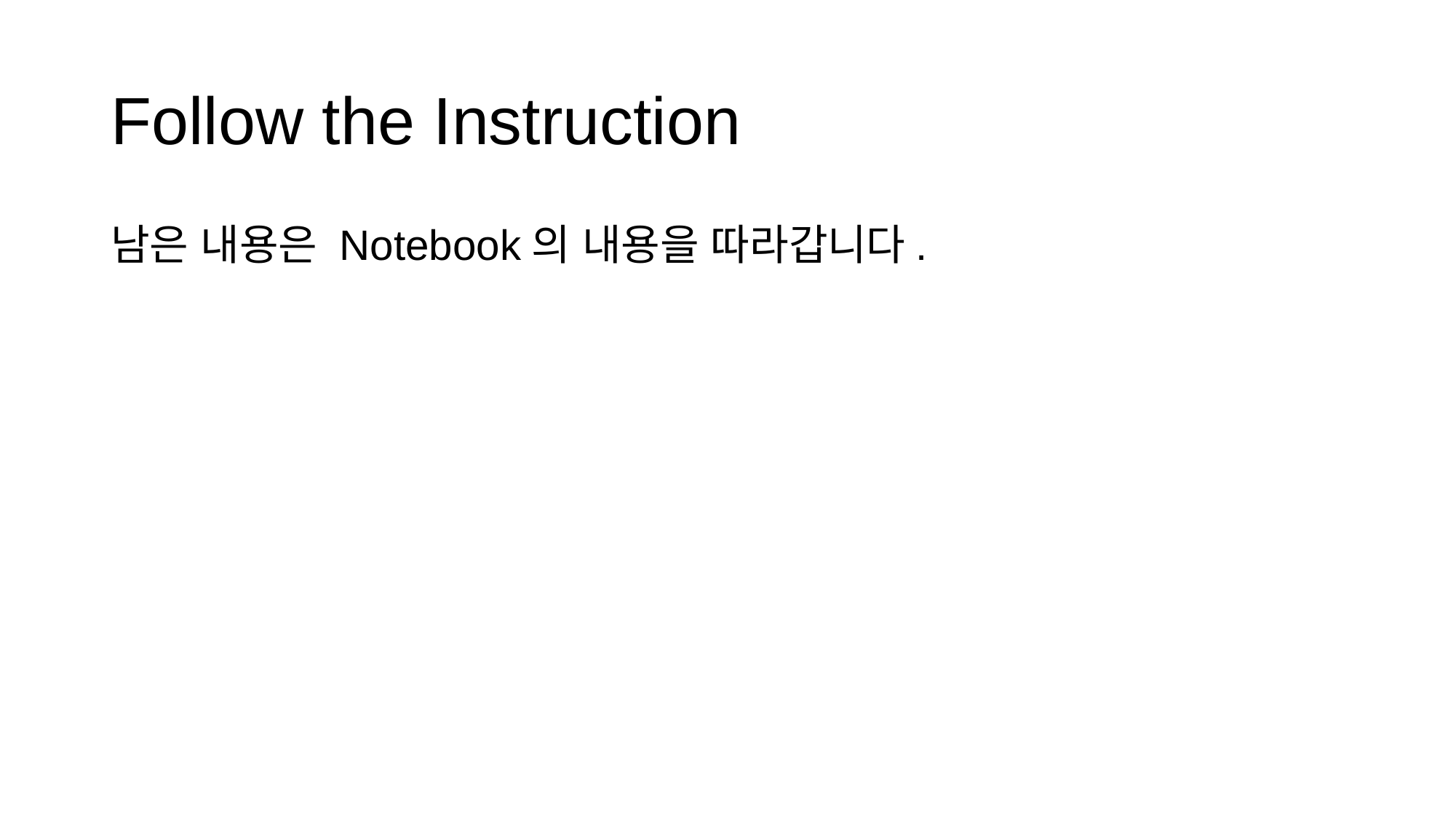

# Follow the Instruction
남은 내용은 Notebook의 내용을 따라갑니다.